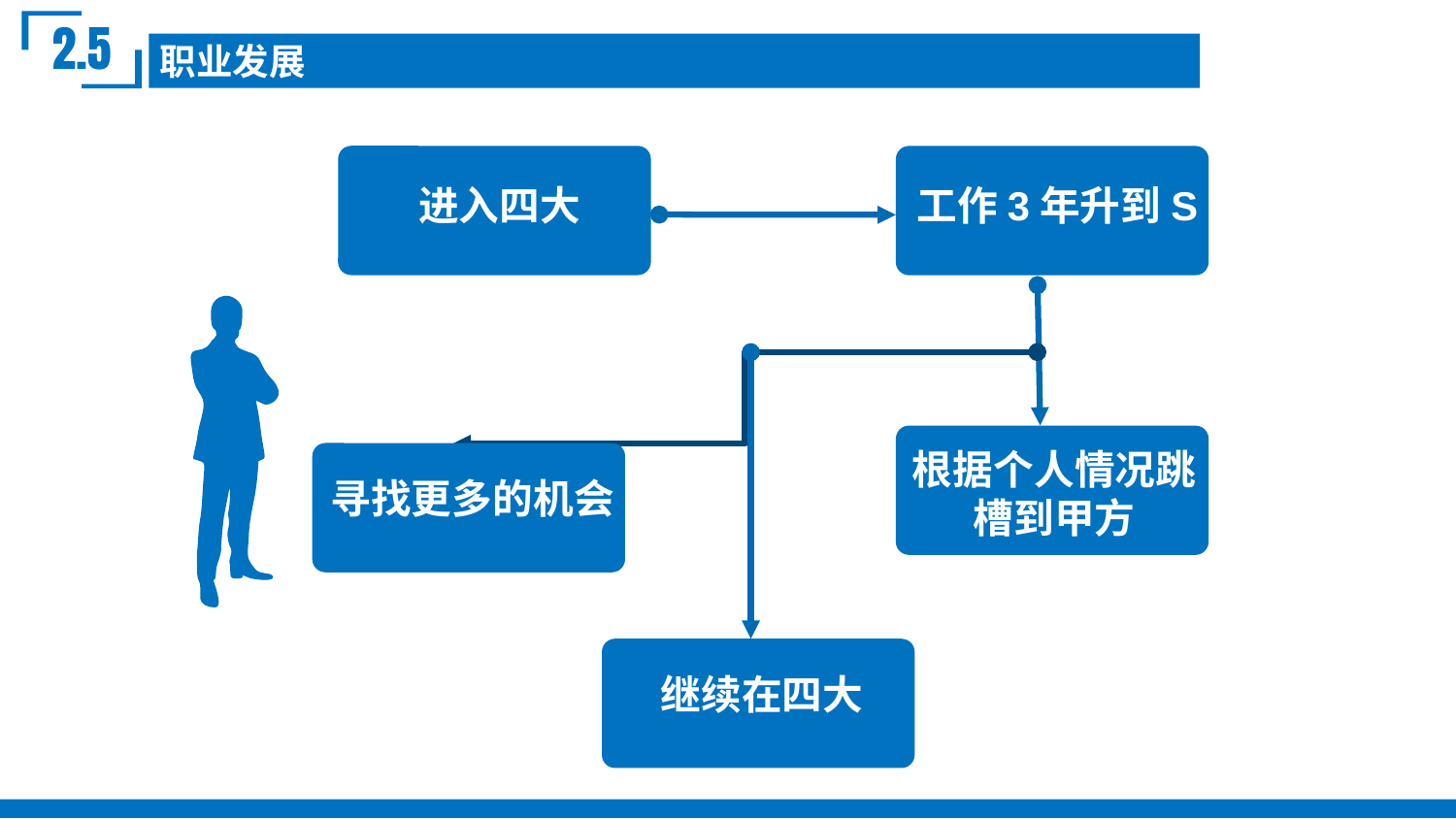

2.5
职业发展

进入四大

工作3年升到S

根据个人情况跳槽到甲方

寻找更多的机会

继续在四大